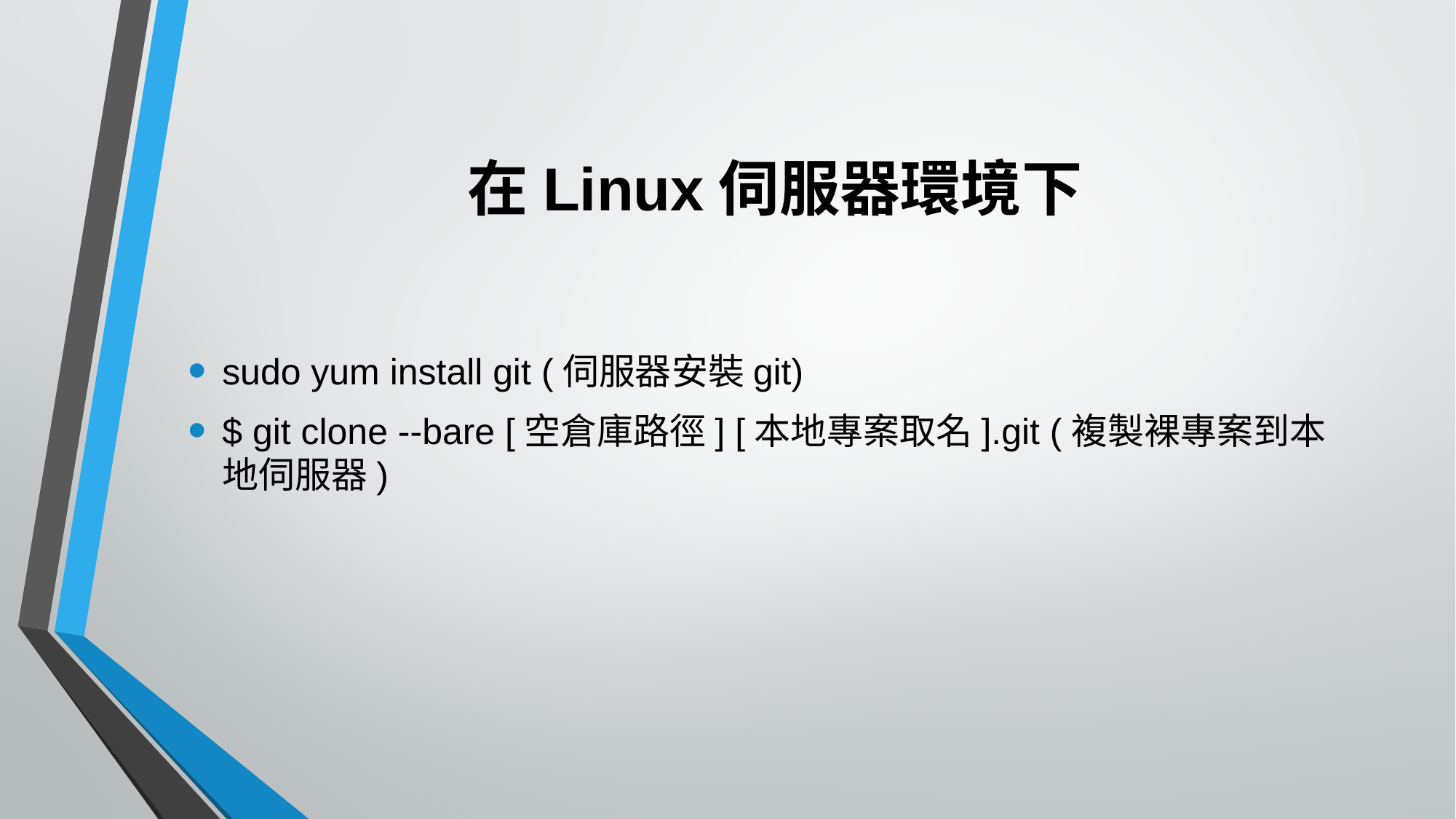

# 在Linux伺服器環境下
sudo yum install git (伺服器安裝git)
$ git clone --bare [空倉庫路徑] [本地專案取名].git (複製裸專案到本地伺服器)